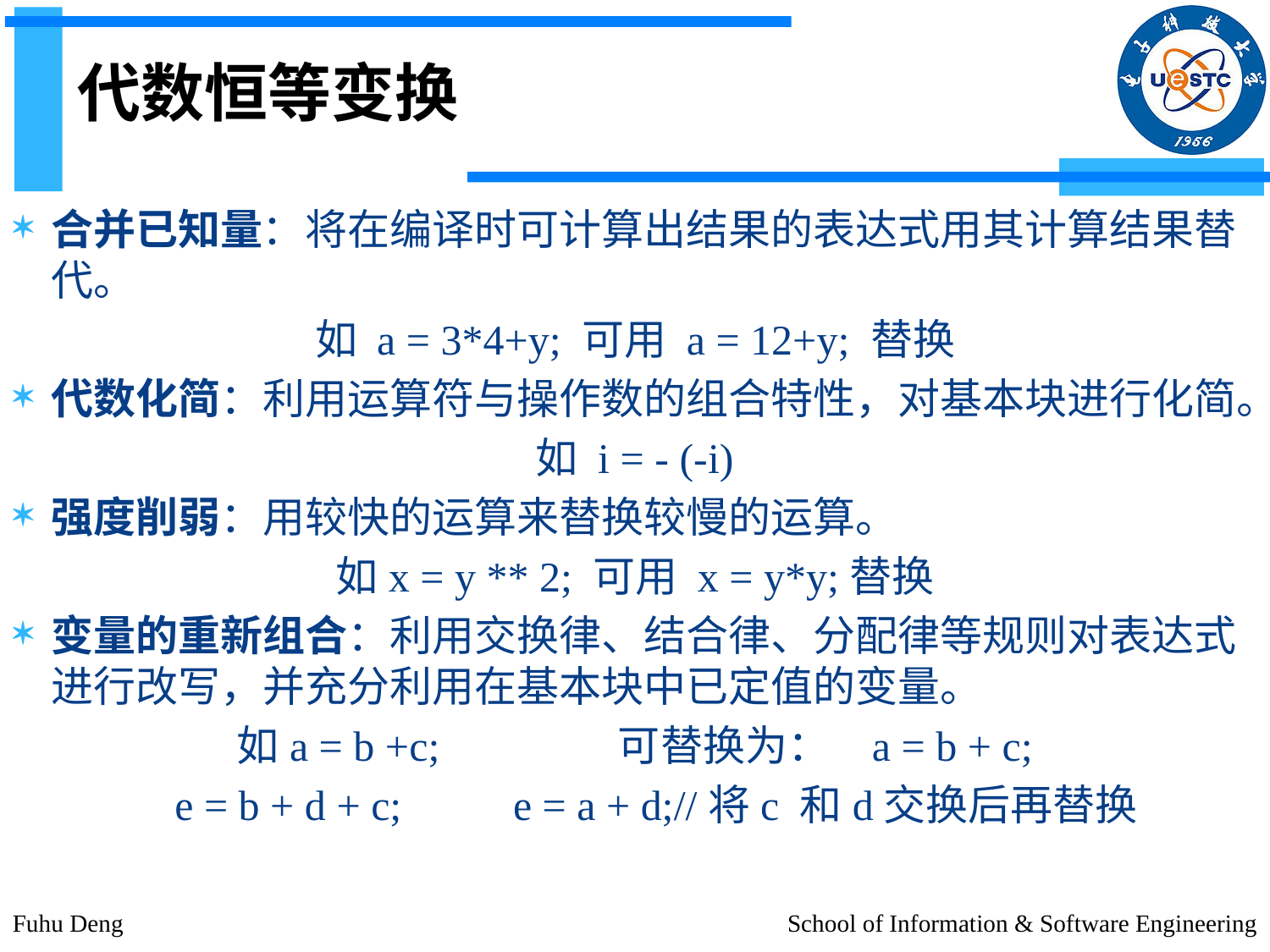

# 代数恒等变换
合并已知量：将在编译时可计算出结果的表达式用其计算结果替代。
如 a = 3*4+y; 可用 a = 12+y; 替换
代数化简：利用运算符与操作数的组合特性，对基本块进行化简。
如 i = - (-i)
强度削弱：用较快的运算来替换较慢的运算。
如x = y ** 2; 可用 x = y*y;替换
变量的重新组合：利用交换律、结合律、分配律等规则对表达式进行改写，并充分利用在基本块中已定值的变量。
如a = b +c; 		可替换为：	a = b + c;
    e = b + d + c;	e = a + d;//将c 和d交换后再替换
Fuhu Deng
12
School of Information & Software Engineering